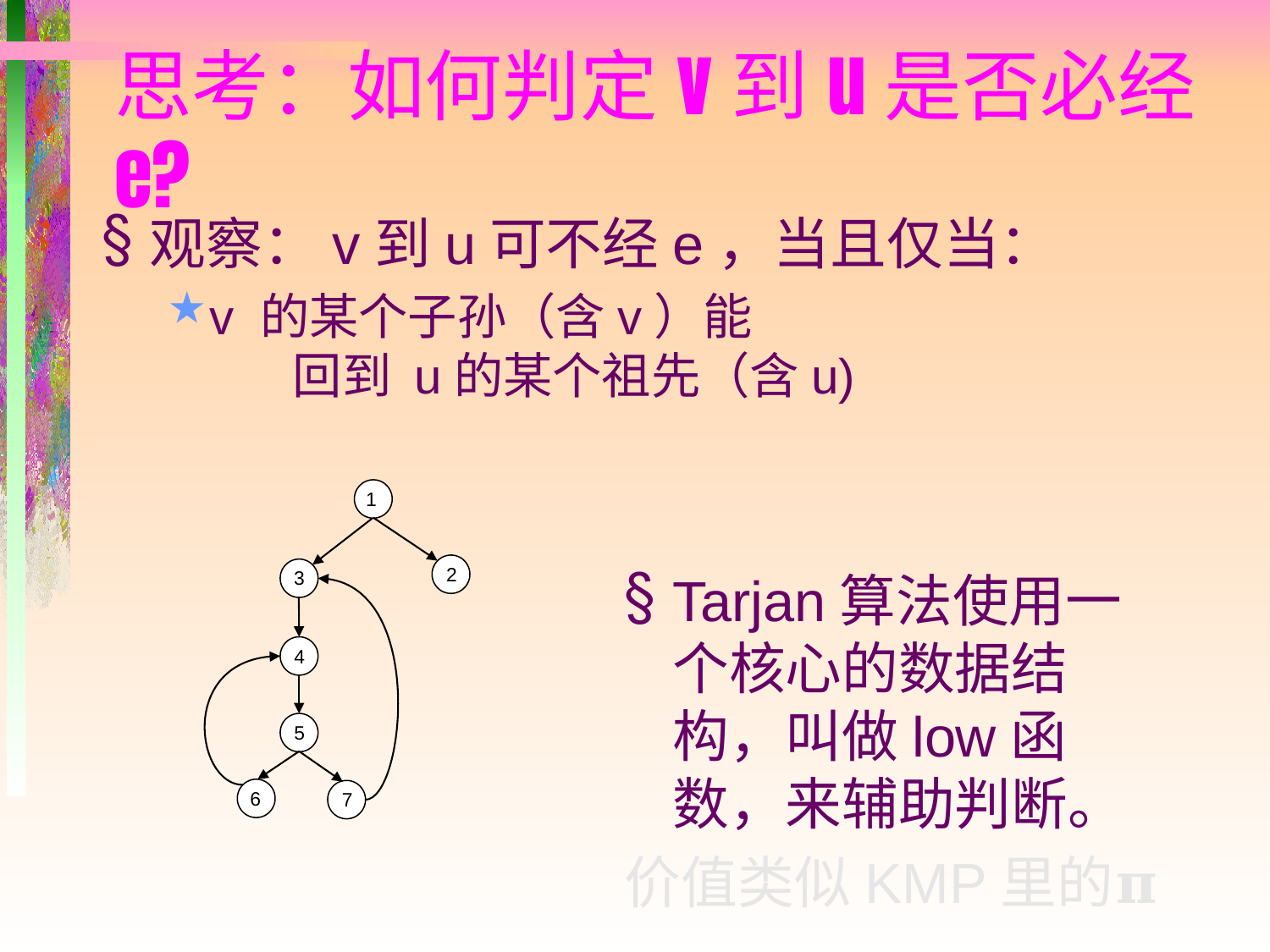

# 思考：如何判定v到u是否必经e?
观察：v到u可不经e，当且仅当：
v 的某个子孙（含v）能
        回到 u的某个祖先（含u)

1

2

3

4

5

6

7
Tarjan算法使用一个核心的数据结构，叫做low函数，来辅助判断。
价值类似KMP里的𝛑